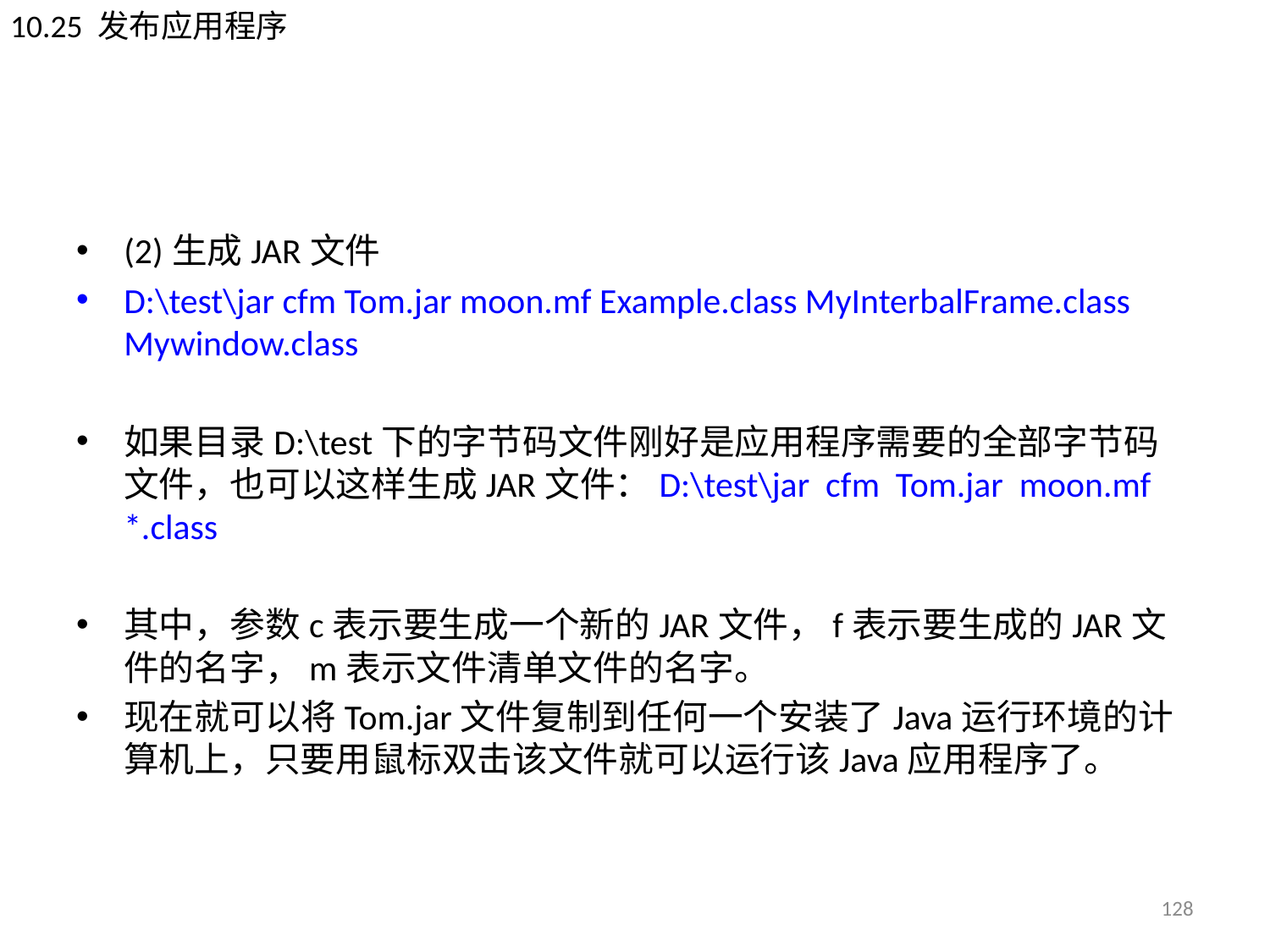

10.25 发布应用程序
#
(2)生成JAR文件
D:\test\jar cfm Tom.jar moon.mf Example.class MyInterbalFrame.class Mywindow.class

如果目录D:\test下的字节码文件刚好是应用程序需要的全部字节码文件，也可以这样生成JAR文件：D:\test\jar  cfm  Tom.jar  moon.mf  *.class

其中，参数c表示要生成一个新的JAR文件，f表示要生成的JAR文件的名字，m表示文件清单文件的名字。
现在就可以将Tom.jar文件复制到任何一个安装了Java运行环境的计算机上，只要用鼠标双击该文件就可以运行该Java应用程序了。
128